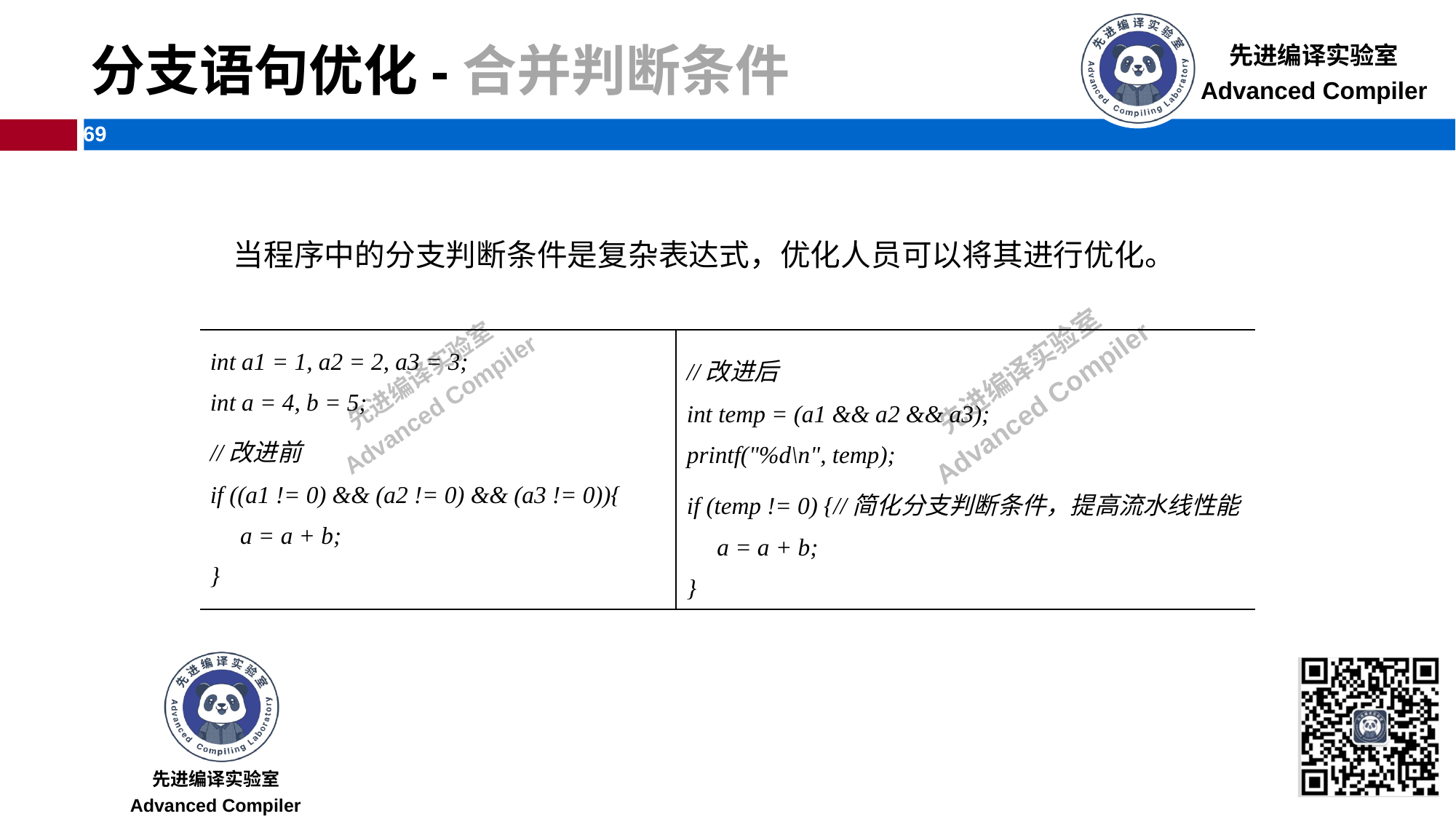

# 分支语句优化-合并判断条件
      当程序中的分支判断条件是复杂表达式，优化人员可以将其进行优化。
| int a1 = 1, a2 = 2, a3 = 3; int a = 4, b = 5; //改进前 if ((a1 != 0) && (a2 != 0) && (a3 != 0)){ a = a + b; } | //改进后 int temp = (a1 && a2 && a3); printf("%d\n", temp); if (temp != 0) {//简化分支判断条件，提高流水线性能 a = a + b; } |
| --- | --- |